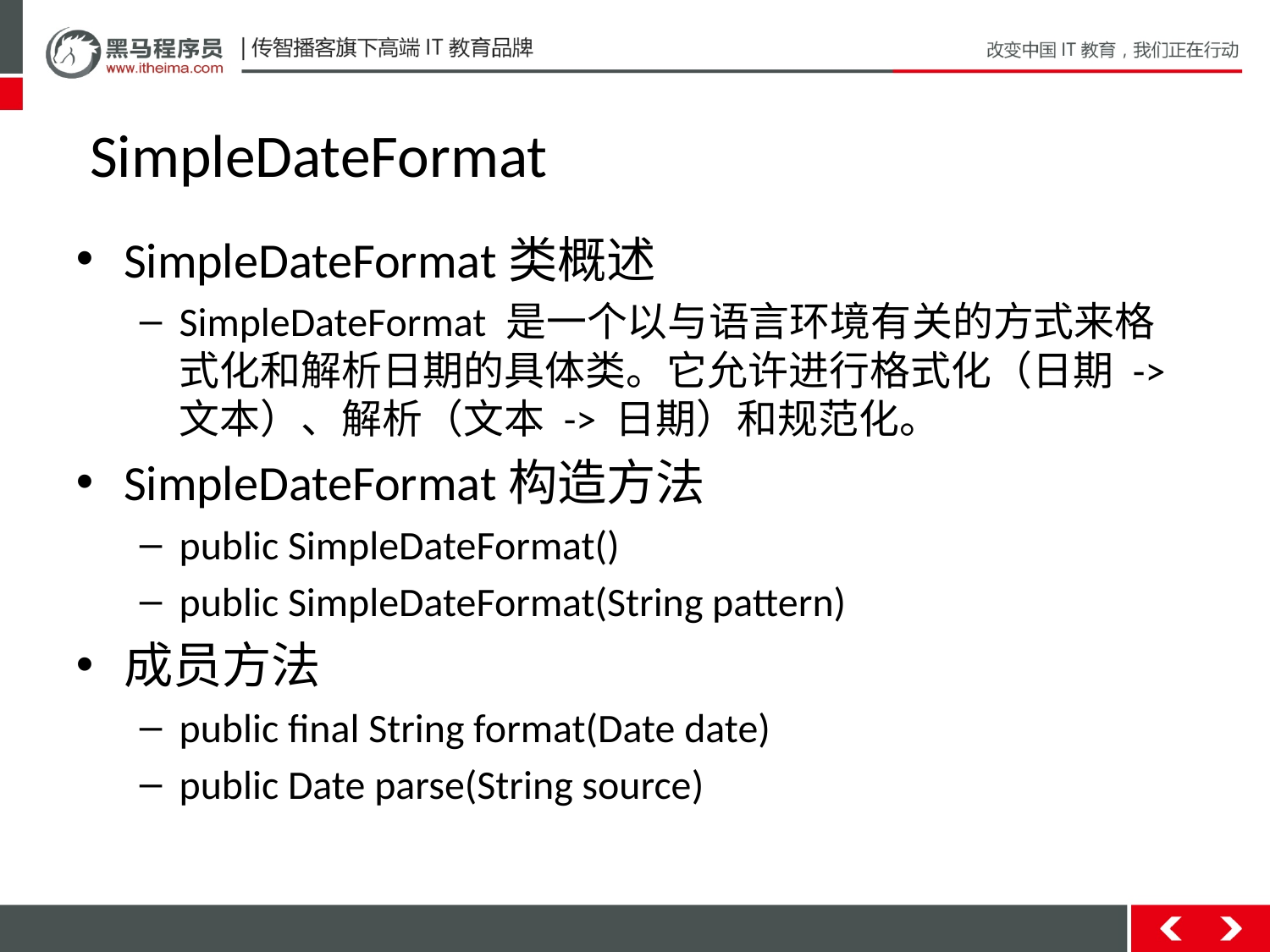

# SimpleDateFormat
SimpleDateFormat类概述
SimpleDateFormat 是一个以与语言环境有关的方式来格式化和解析日期的具体类。它允许进行格式化（日期 -> 文本）、解析（文本 -> 日期）和规范化。
SimpleDateFormat构造方法
public SimpleDateFormat()
public SimpleDateFormat(String pattern)
成员方法
public final String format(Date date)
public Date parse(String source)